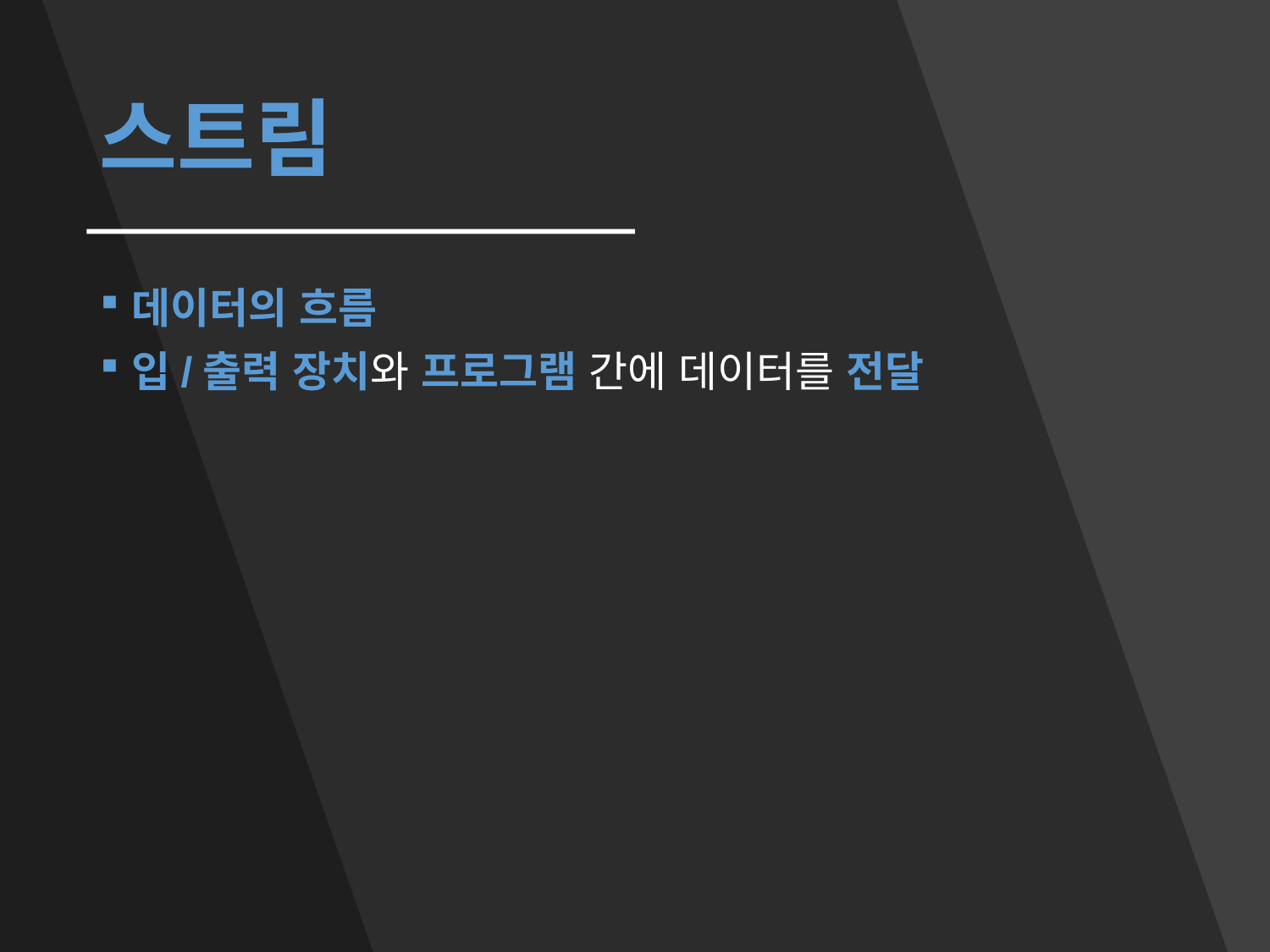

# 스트림

데이터의 흐름
입/출력 장치와 프로그램 간에 데이터를 전달